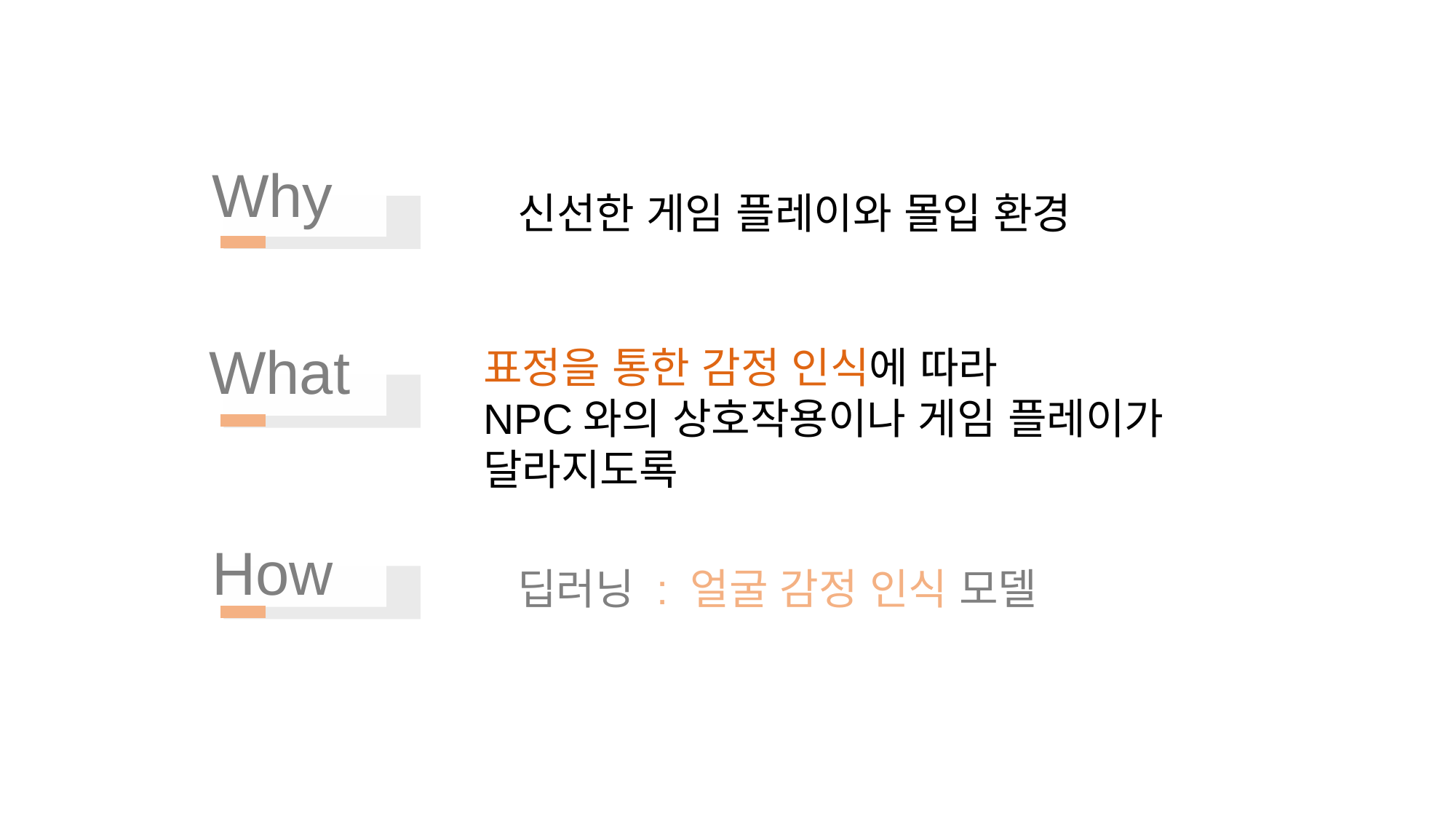

Why

신선한 게임 플레이와 몰입 환경
What
표정을 통한 감정 인식에 따라
NPC와의 상호작용이나 게임 플레이가 달라지도록

How

딥러닝 : 얼굴 감정 인식 모델